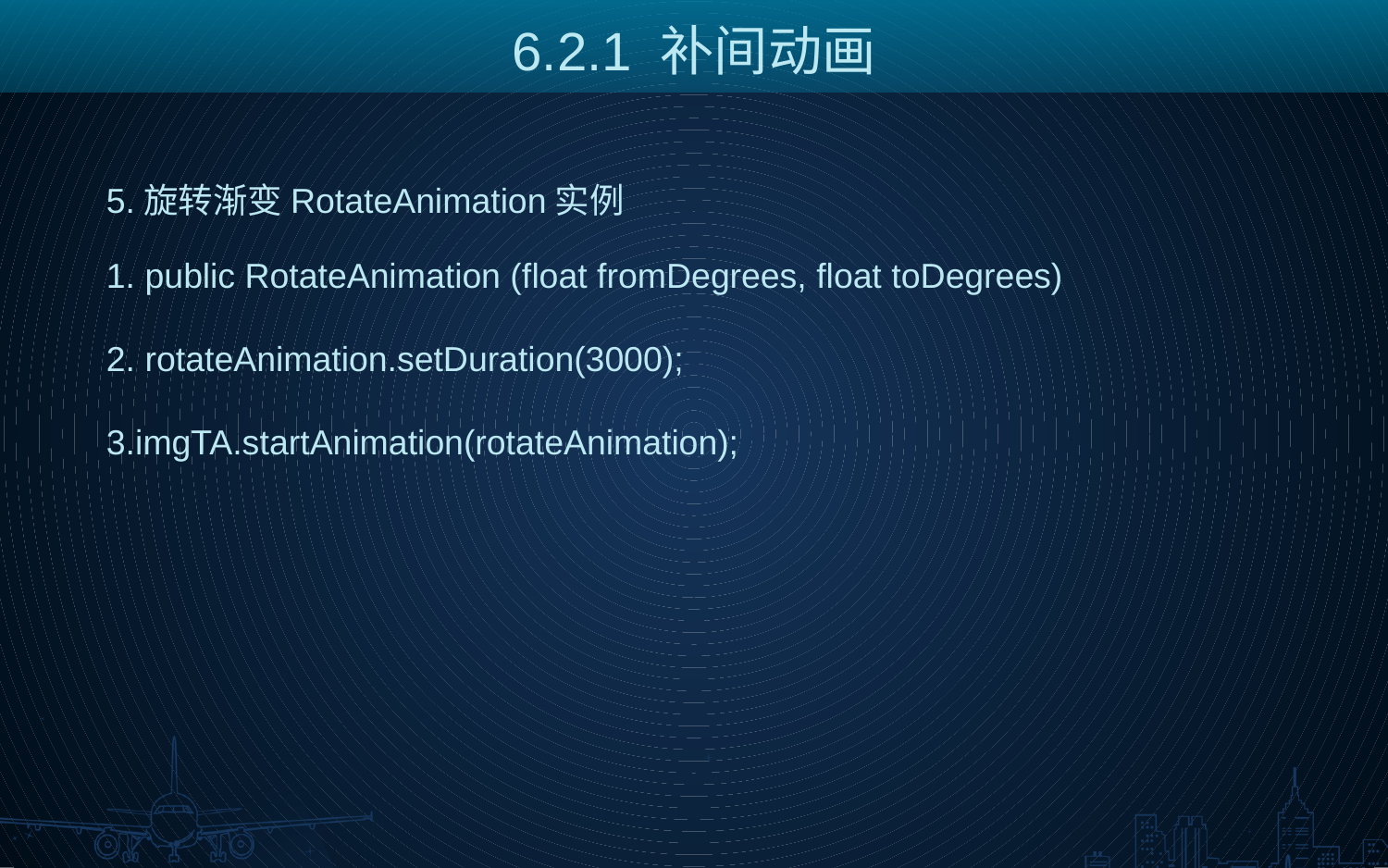

6.2.1 补间动画
5.旋转渐变RotateAnimation实例
1. public RotateAnimation (float fromDegrees, float toDegrees)

2. rotateAnimation.setDuration(3000);

3.imgTA.startAnimation(rotateAnimation);